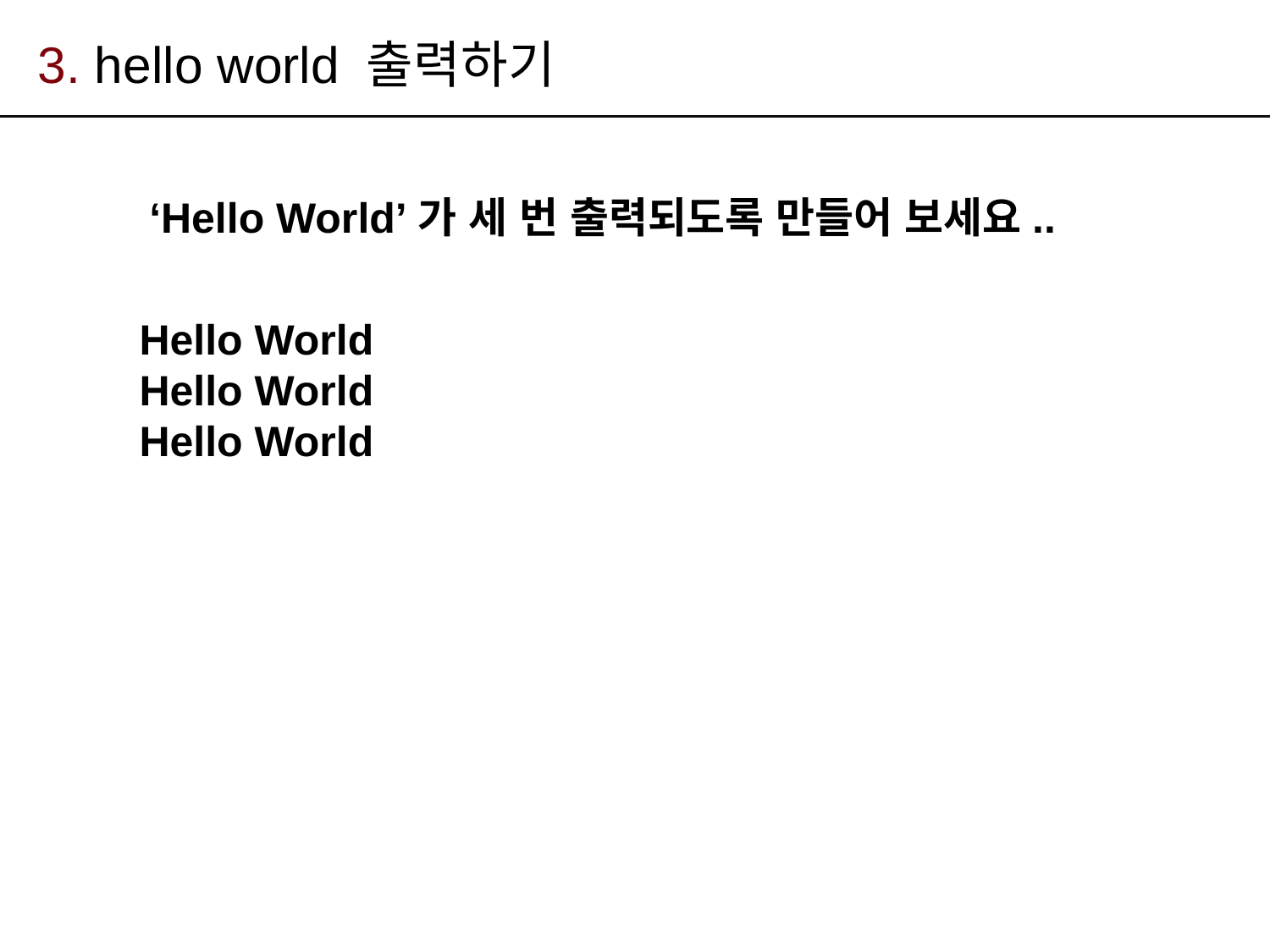

# 3. hello world 출력하기
‘Hello World’가 세 번 출력되도록 만들어 보세요..
Hello World
Hello World
Hello World